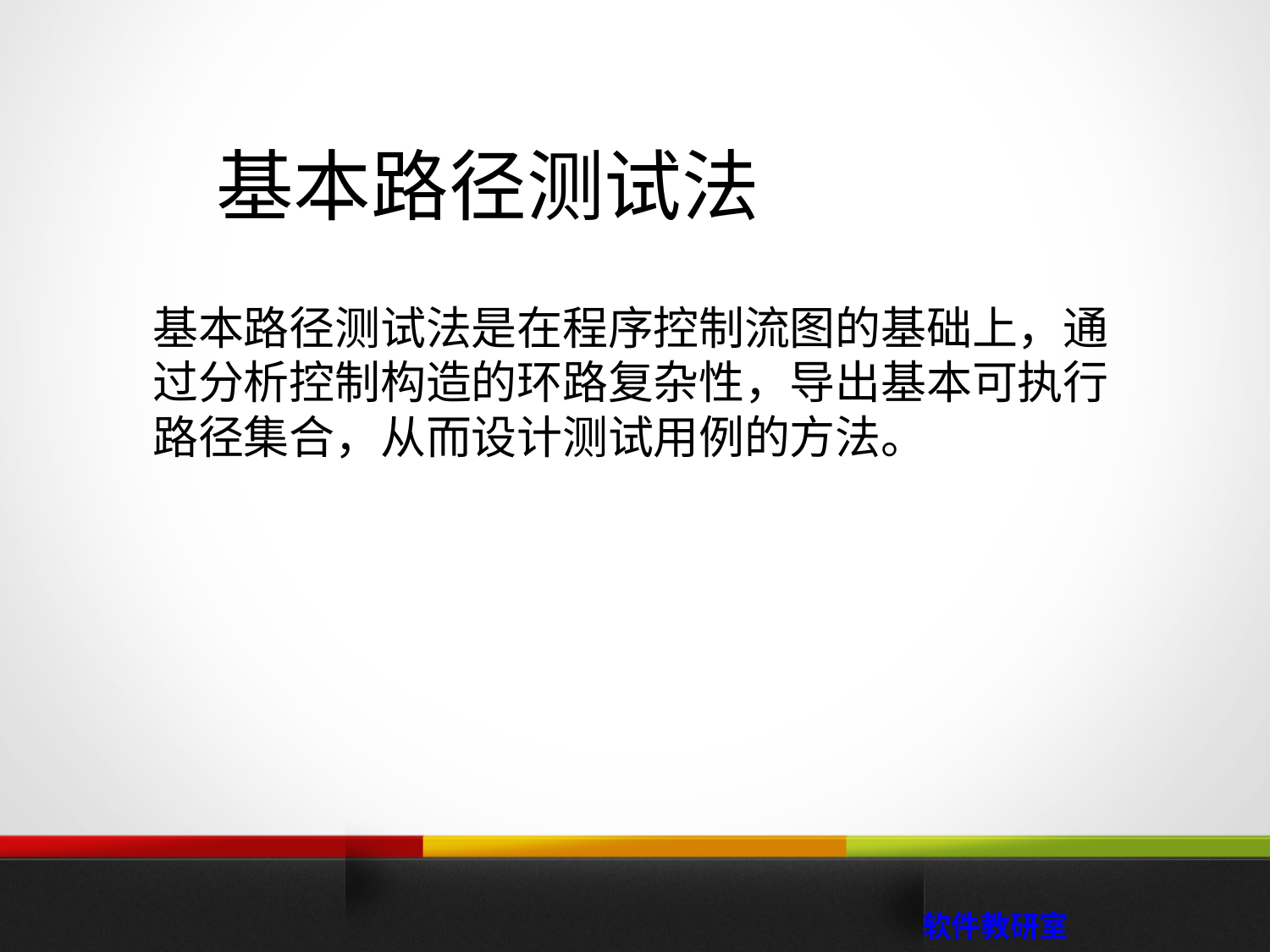

# 基本路径测试法
基本路径测试法是在程序控制流图的基础上，通过分析控制构造的环路复杂性，导出基本可执行路径集合，从而设计测试用例的方法。
                                     软件教研室